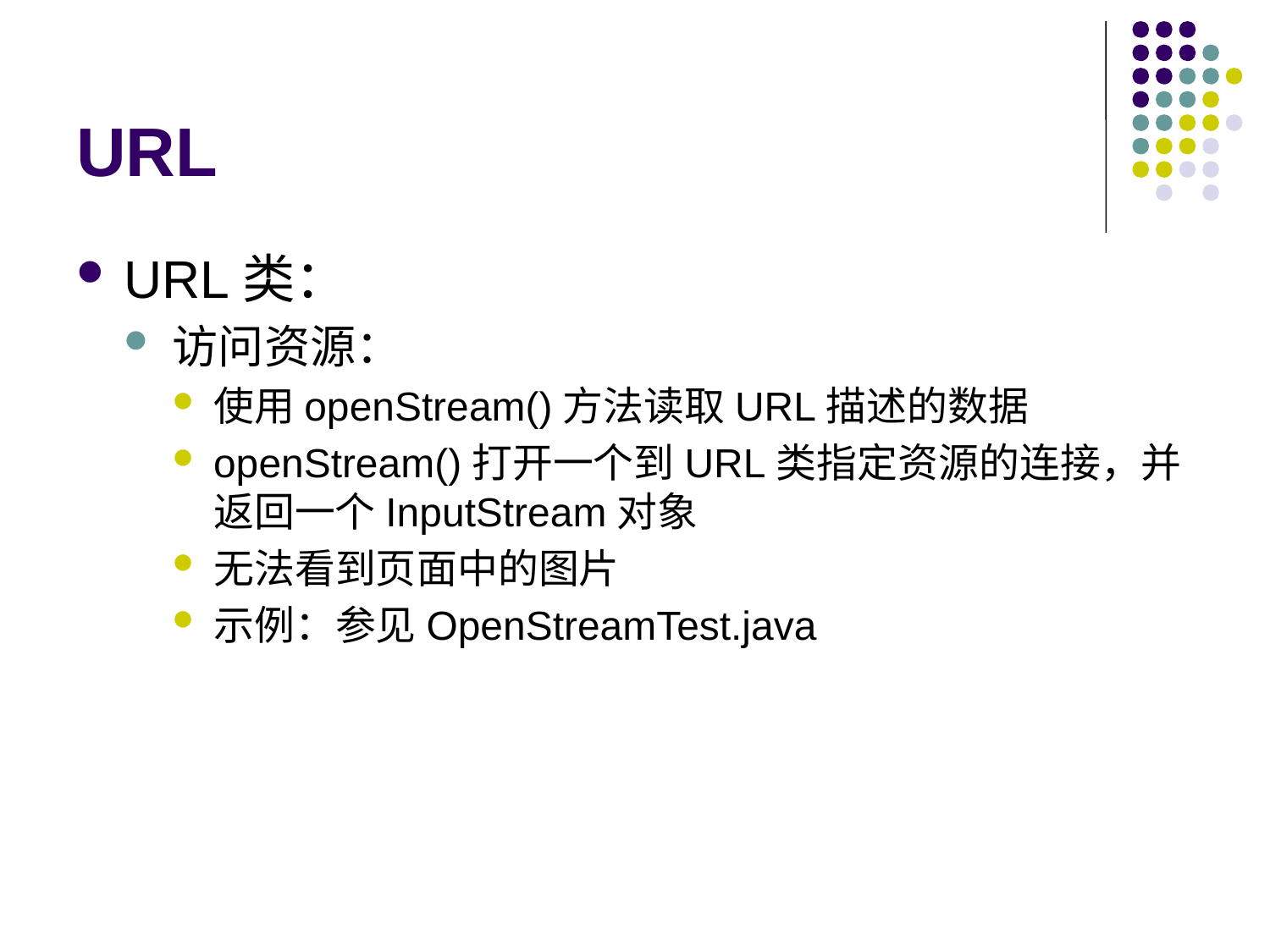

# URL
URL类：
访问资源：
使用openStream()方法读取URL描述的数据
openStream()打开一个到URL类指定资源的连接，并返回一个InputStream对象
无法看到页面中的图片
示例：参见OpenStreamTest.java